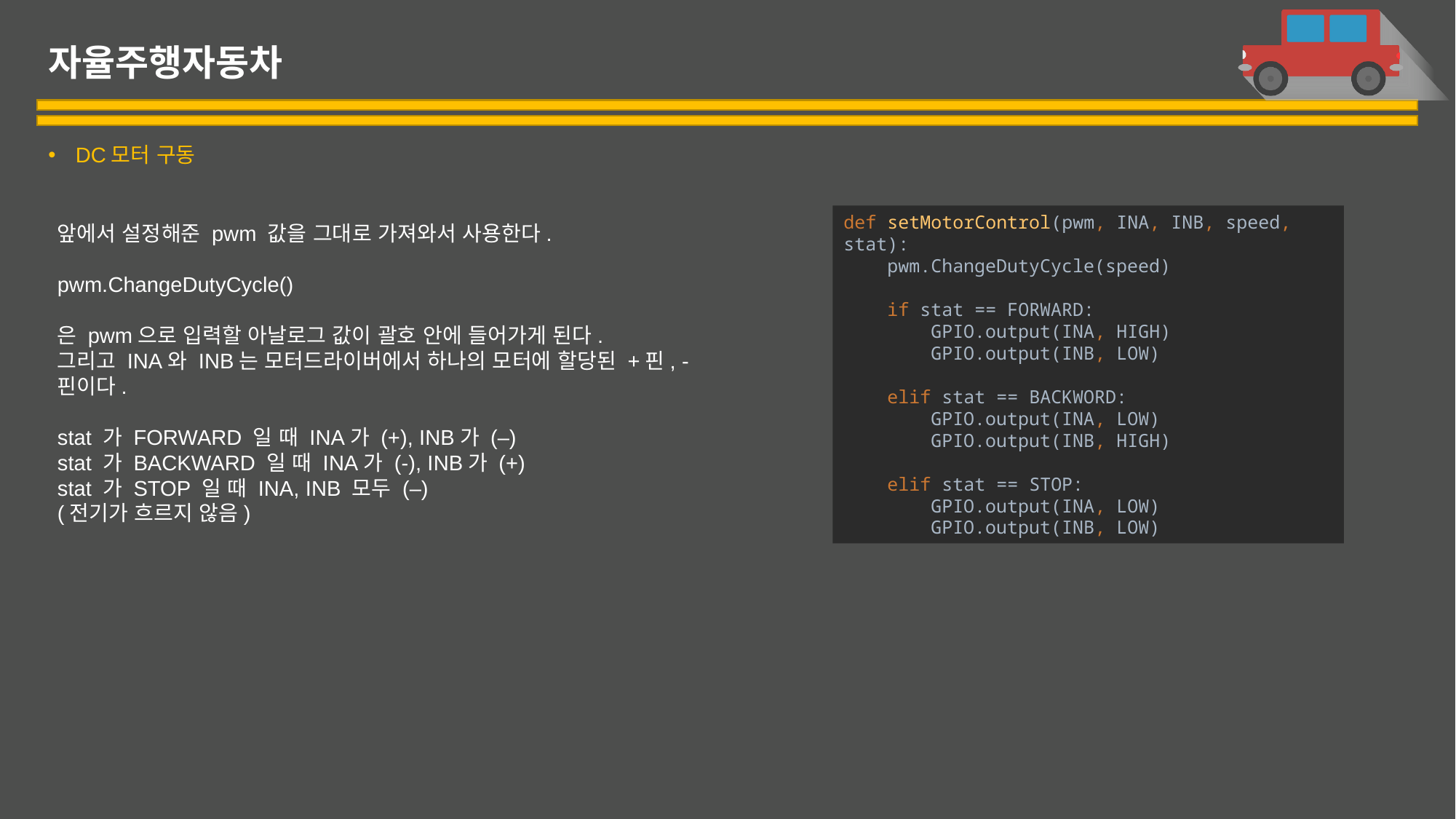

# 자율주행자동차
DC모터 구동
앞에서 설정해준 pwm 값을 그대로 가져와서 사용한다.

pwm.ChangeDutyCycle()

은 pwm으로 입력할 아날로그 값이 괄호 안에 들어가게 된다.
그리고 INA와 INB는 모터드라이버에서 하나의 모터에 할당된 +핀, -핀이다.

stat 가 FORWARD 일 때 INA가 (+), INB가 (–)
stat 가 BACKWARD 일 때 INA가 (-), INB가 (+)
stat 가 STOP 일 때 INA, INB 모두 (–)
(전기가 흐르지 않음)
def setMotorControl(pwm, INA, INB, speed, stat):
    pwm.ChangeDutyCycle(speed)
    if stat == FORWARD:
        GPIO.output(INA, HIGH)
        GPIO.output(INB, LOW)
    elif stat == BACKWORD:
        GPIO.output(INA, LOW)
        GPIO.output(INB, HIGH)
    elif stat == STOP:
        GPIO.output(INA, LOW)
        GPIO.output(INB, LOW)